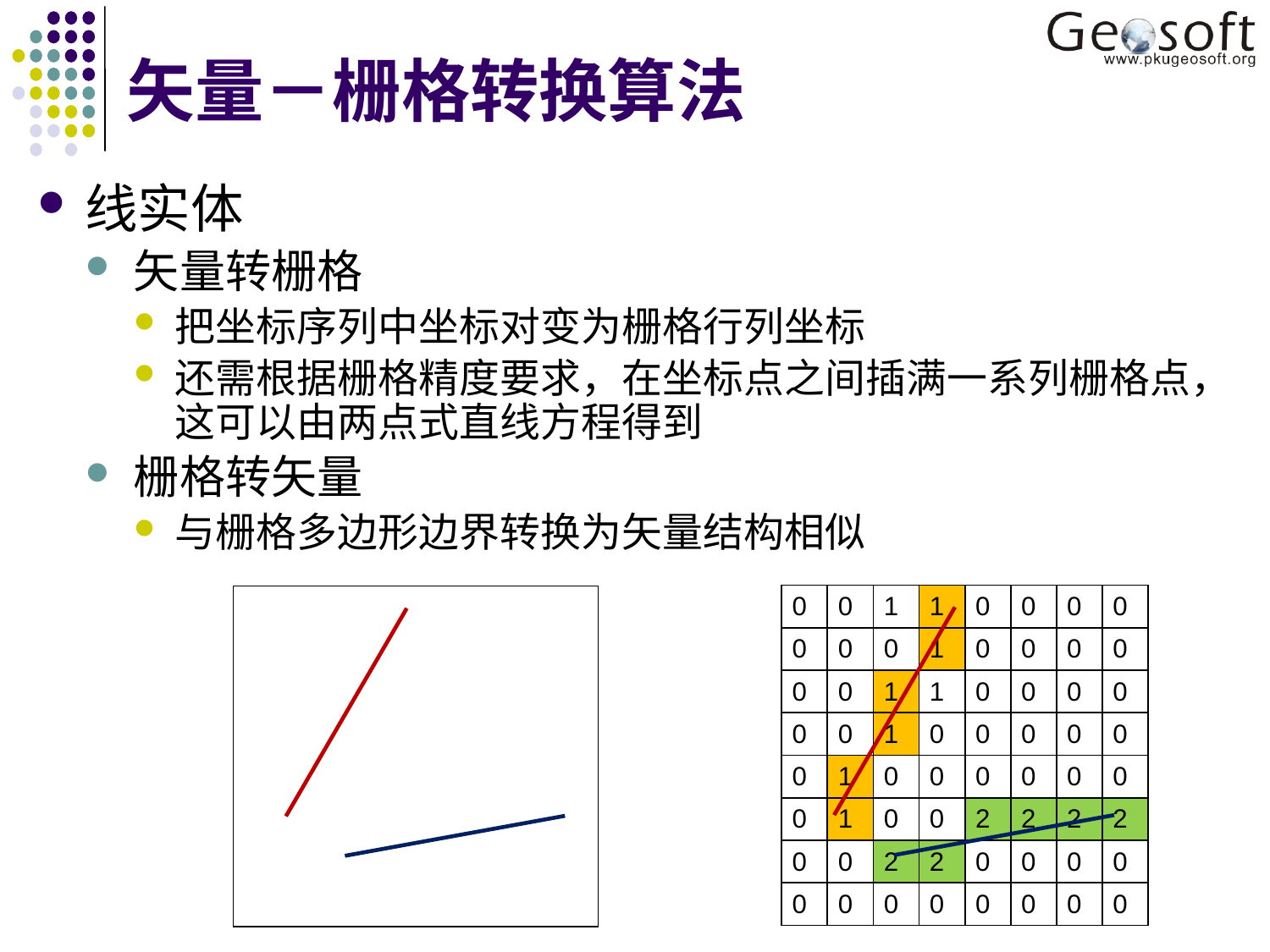

# 矢量－栅格转换算法
线实体
矢量转栅格
把坐标序列中坐标对变为栅格行列坐标
还需根据栅格精度要求，在坐标点之间插满一系列栅格点，这可以由两点式直线方程得到
栅格转矢量
与栅格多边形边界转换为矢量结构相似
| 0 | 0 | 1 | 1 | 0 | 0 | 0 | 0 |
| --- | --- | --- | --- | --- | --- | --- | --- |
| 0 | 0 | 0 | 1 | 0 | 0 | 0 | 0 |
| 0 | 0 | 1 | 1 | 0 | 0 | 0 | 0 |
| 0 | 0 | 1 | 0 | 0 | 0 | 0 | 0 |
| 0 | 1 | 0 | 0 | 0 | 0 | 0 | 0 |
| 0 | 1 | 0 | 0 | 2 | 2 | 2 | 2 |
| 0 | 0 | 2 | 2 | 0 | 0 | 0 | 0 |
| 0 | 0 | 0 | 0 | 0 | 0 | 0 | 0 |